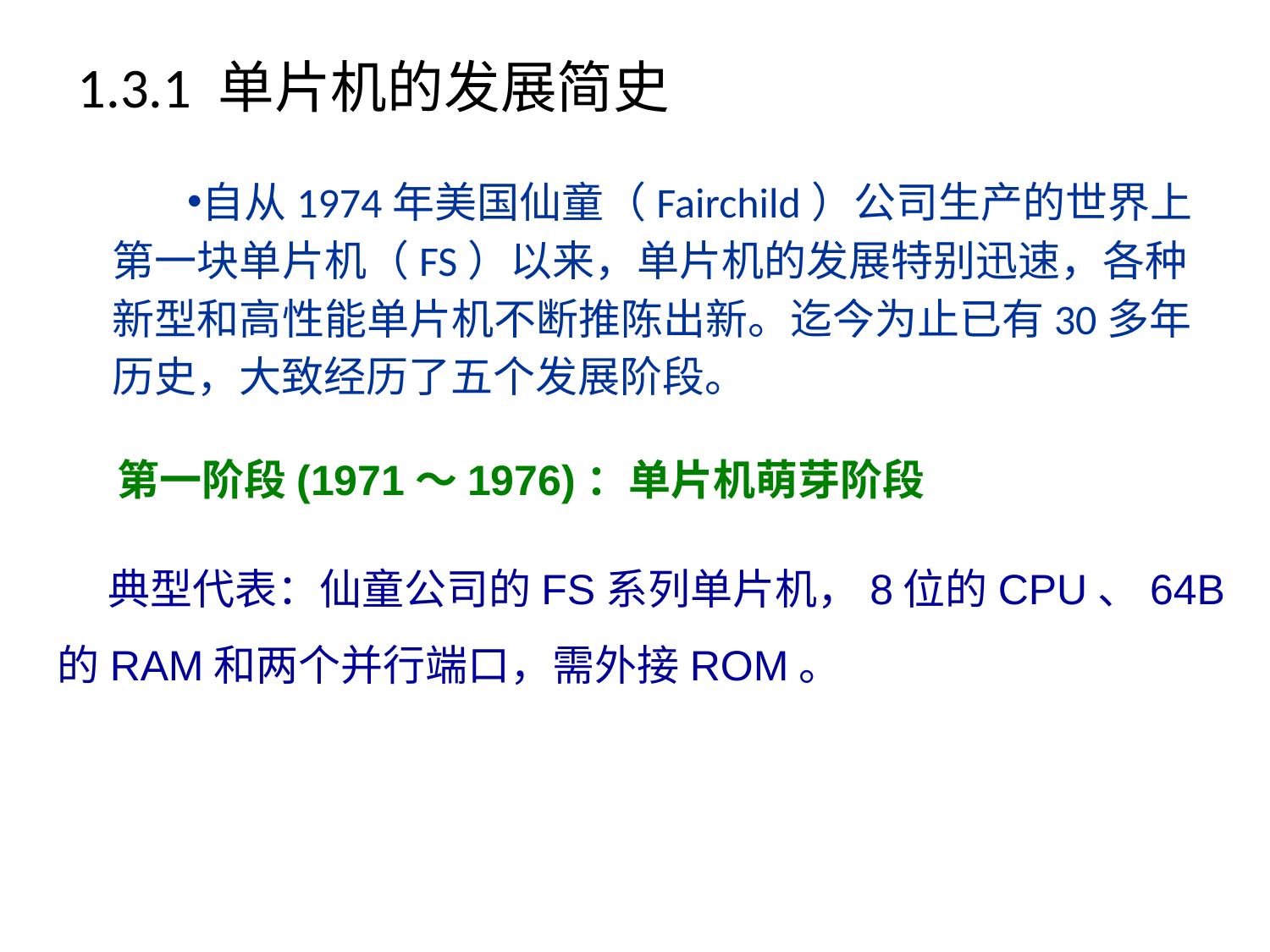

# 1.3.1 单片机的发展简史
自从1974年美国仙童（Fairchild）公司生产的世界上第一块单片机（FS）以来，单片机的发展特别迅速，各种新型和高性能单片机不断推陈出新。迄今为止已有30多年历史，大致经历了五个发展阶段。
第一阶段(1971～1976)：单片机萌芽阶段
典型代表：仙童公司的FS系列单片机，8位的CPU、64B的RAM和两个并行端口，需外接ROM。